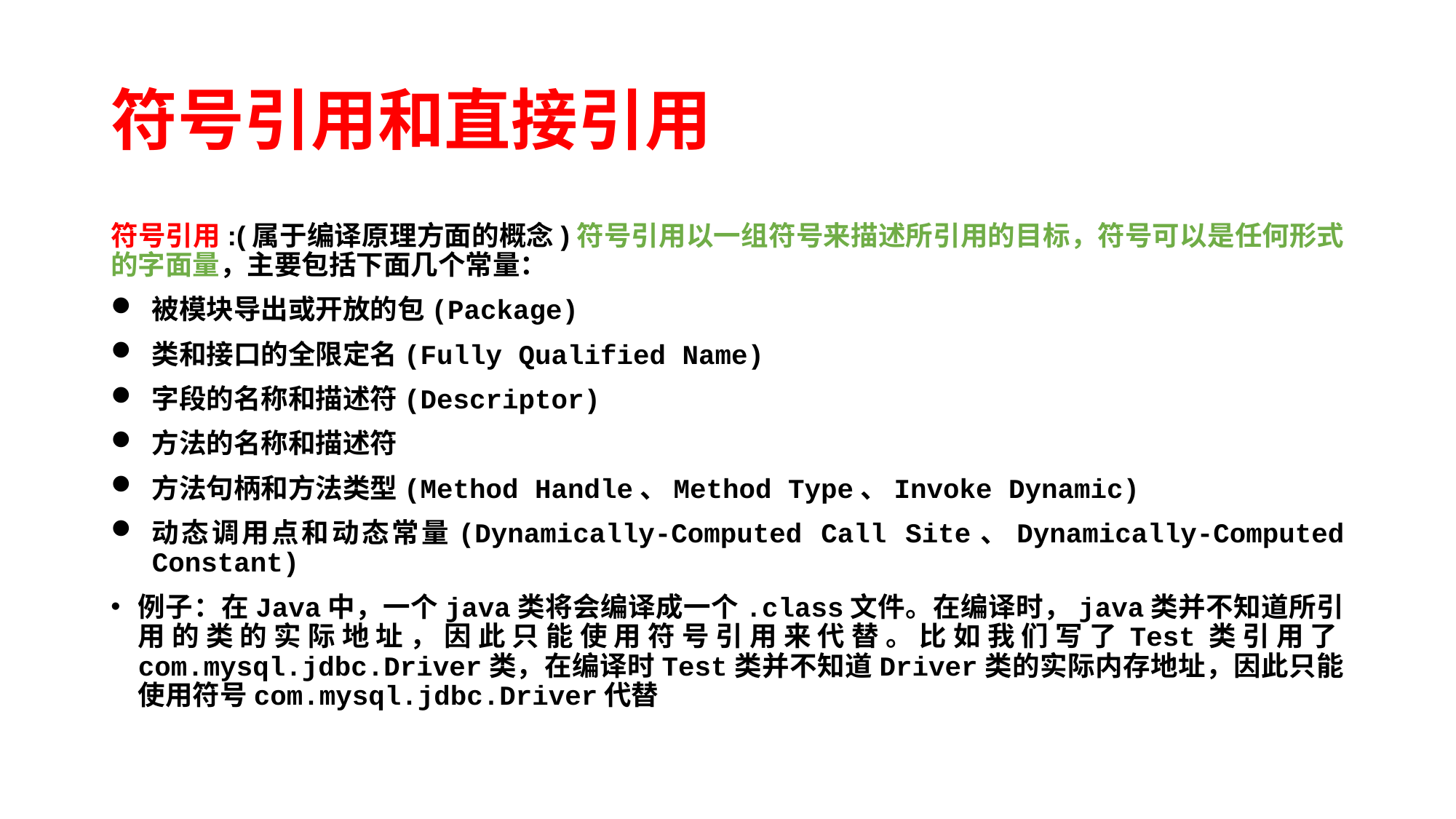

# 符号引用和直接引用

符号引用:(属于编译原理方面的概念)符号引用以一组符号来描述所引用的目标，符号可以是任何形式的字面量，主要包括下面几个常量：
被模块导出或开放的包(Package)
类和接口的全限定名(Fully Qualified Name)
字段的名称和描述符(Descriptor)
方法的名称和描述符
方法句柄和方法类型(Method Handle、Method Type、Invoke Dynamic)
动态调用点和动态常量(Dynamically-Computed Call Site、Dynamically-Computed Constant)
例子：在Java中，一个java类将会编译成一个.class文件。在编译时，java类并不知道所引用的类的实际地址，因此只能使用符号引用来代替。比如我们写了Test类引用了com.mysql.jdbc.Driver类，在编译时Test类并不知道Driver类的实际内存地址，因此只能使用符号com.mysql.jdbc.Driver代替